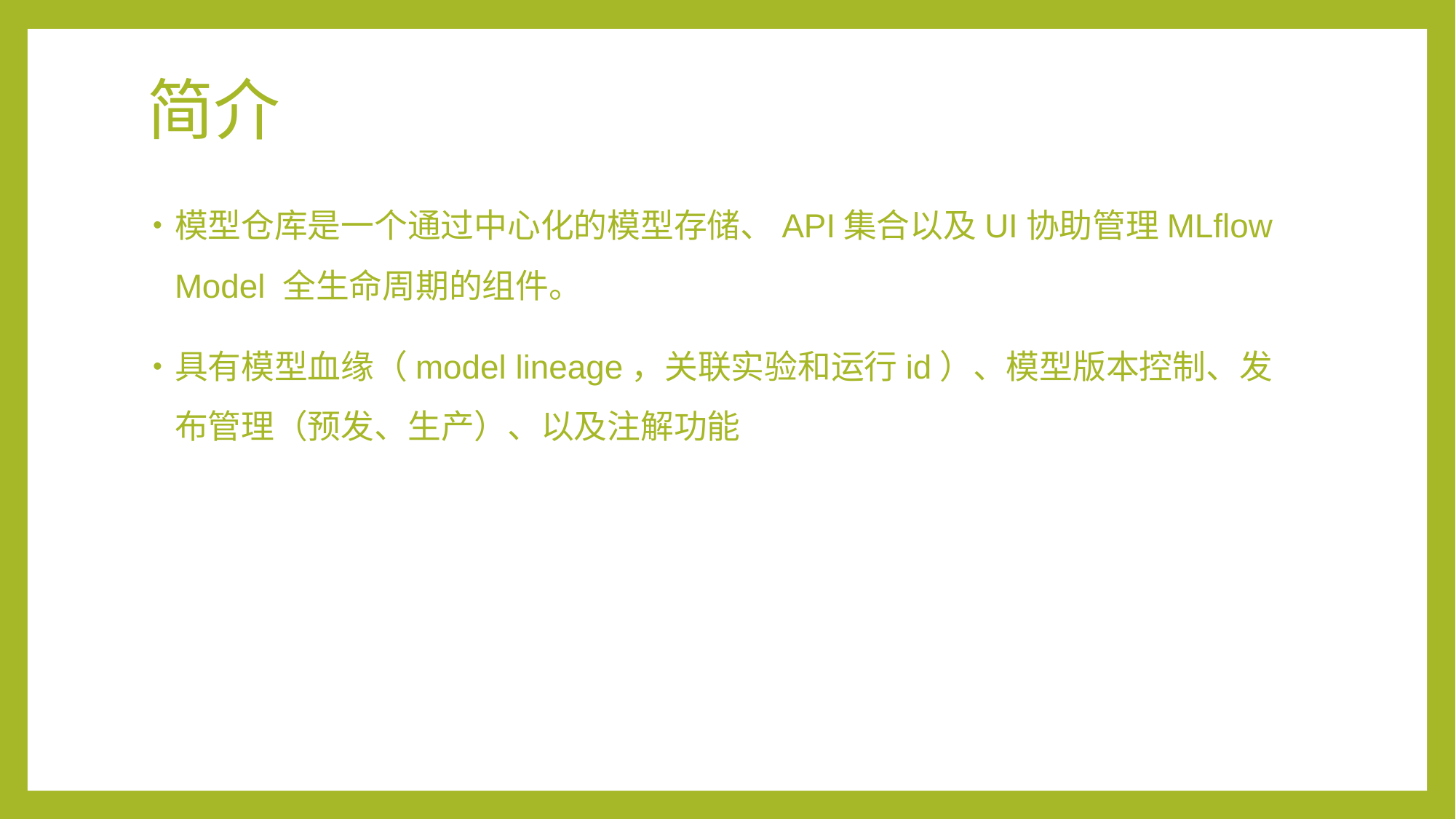

# 简介
模型仓库是一个通过中心化的模型存储、API集合以及UI协助管理MLflow Model 全生命周期的组件。
具有模型血缘（model lineage，关联实验和运行id）、模型版本控制、发布管理（预发、生产）、以及注解功能